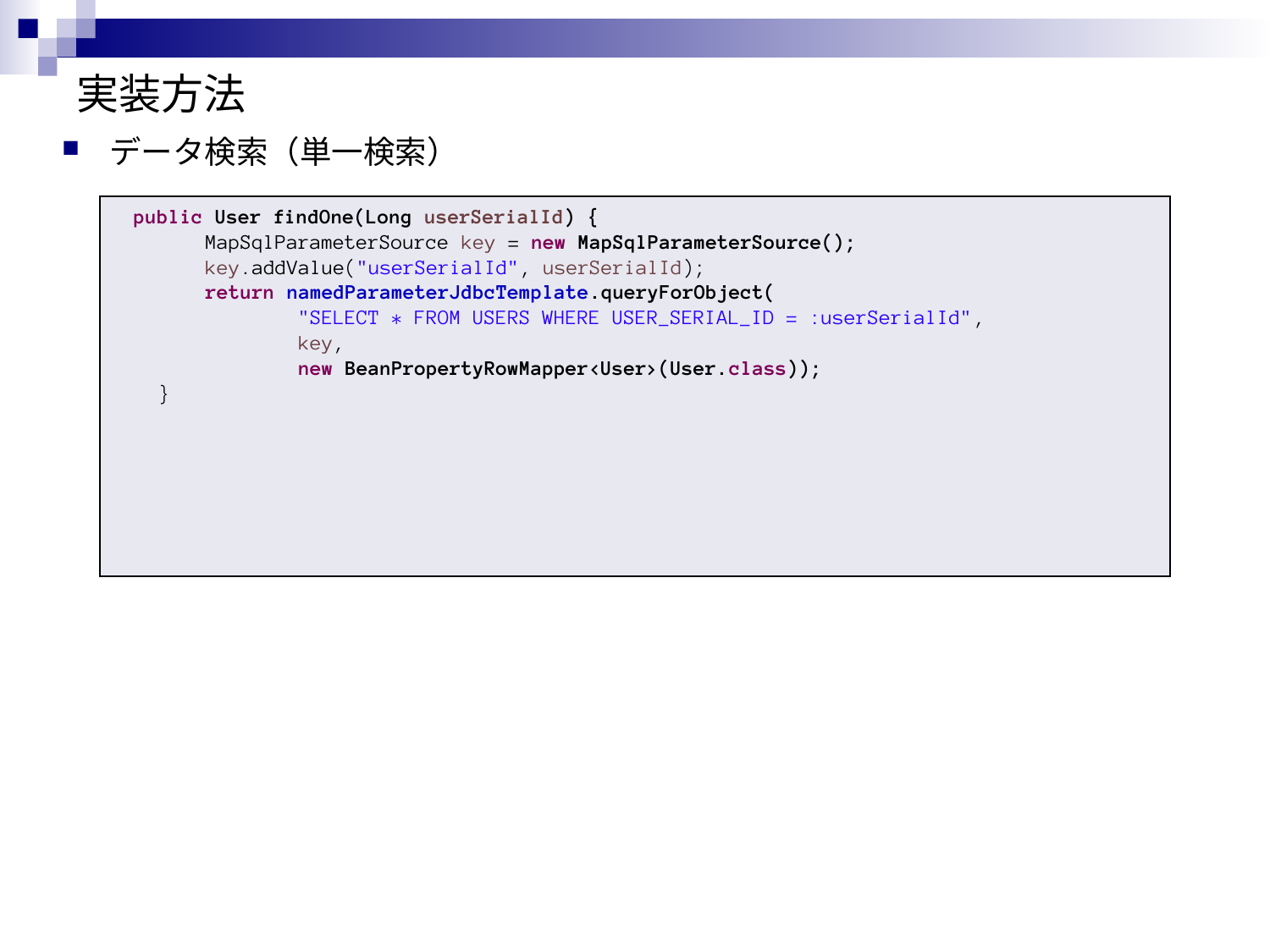

# 実装方法
データ検索（単一検索）

  public User findOne(Long userSerialId) {
        MapSqlParameterSource key = new MapSqlParameterSource();
        key.addValue("userSerialId", userSerialId);
        return namedParameterJdbcTemplate.queryForObject(
                "SELECT * FROM USERS WHERE USER_SERIAL_ID = :userSerialId",
                key,
                new BeanPropertyRowMapper<User>(User.class));
    }